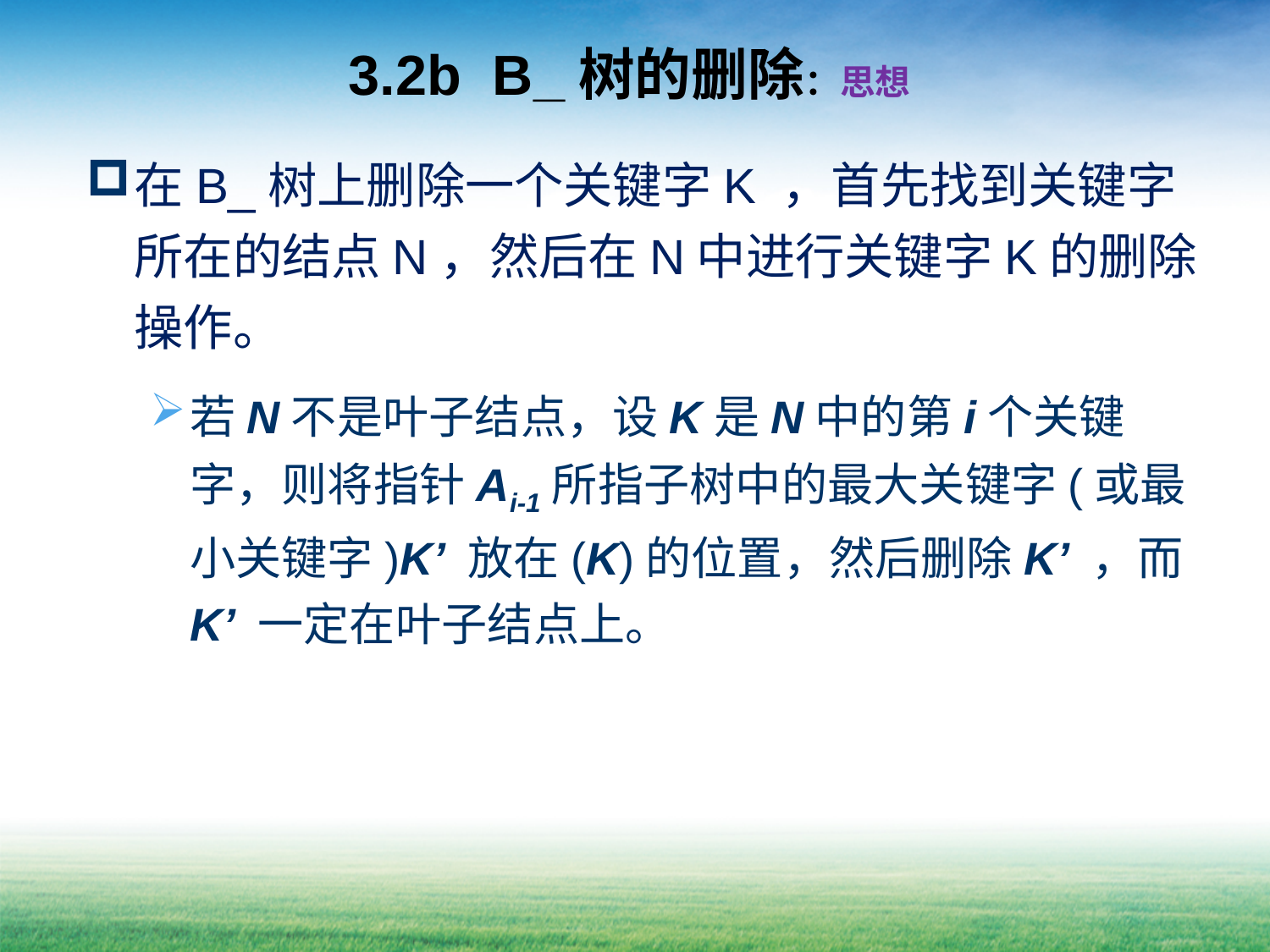

# 3.2b  B_树的删除：思想
在B_树上删除一个关键字K ，首先找到关键字所在的结点N，然后在N中进行关键字K的删除操作。
若N不是叶子结点，设K是N中的第i个关键字，则将指针Ai-1所指子树中的最大关键字(或最小关键字)K’ 放在(K)的位置，然后删除K’ ，而K’ 一定在叶子结点上。